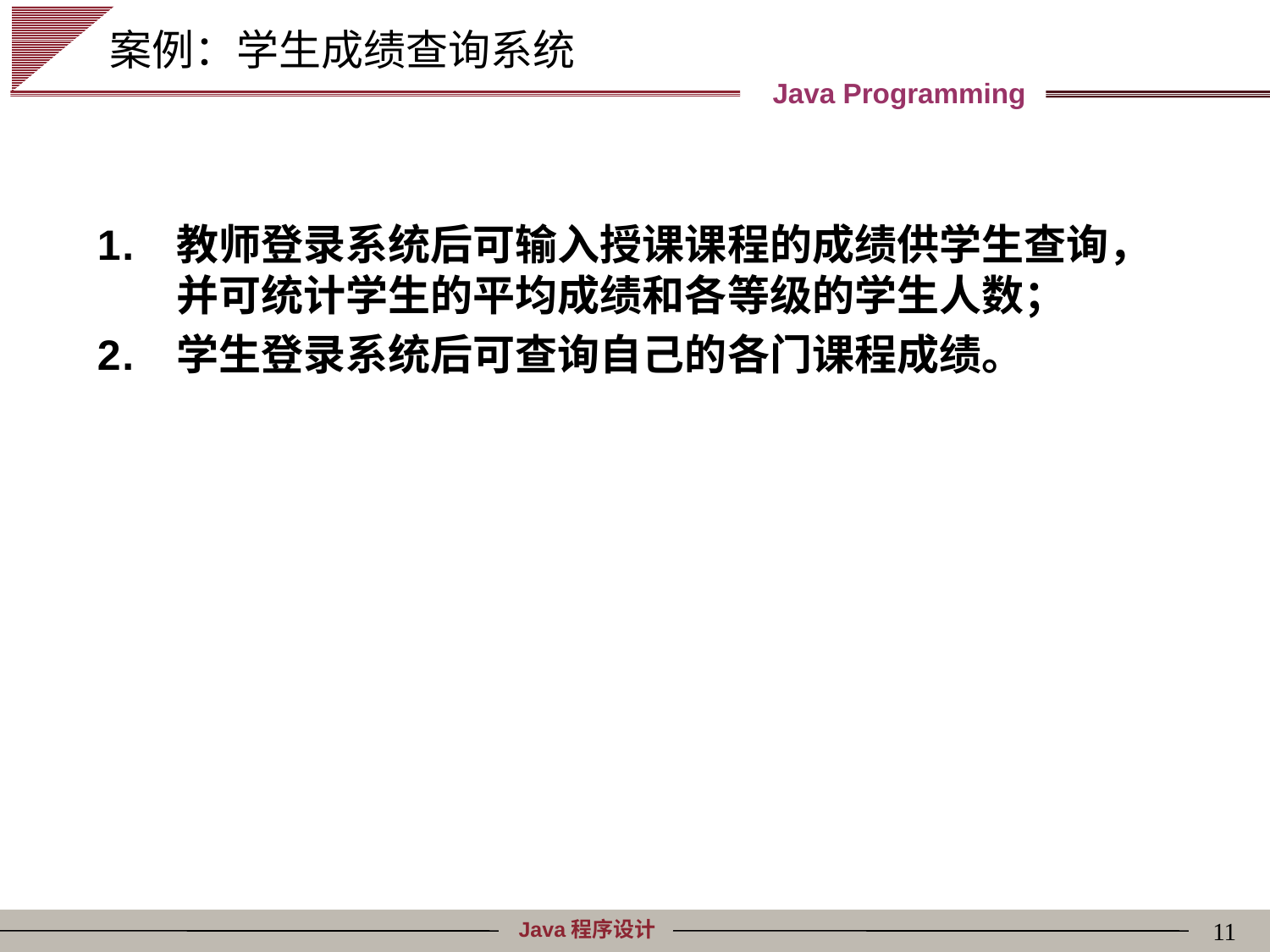

# 案例：学生成绩查询系统
教师登录系统后可输入授课课程的成绩供学生查询，并可统计学生的平均成绩和各等级的学生人数；
学生登录系统后可查询自己的各门课程成绩。